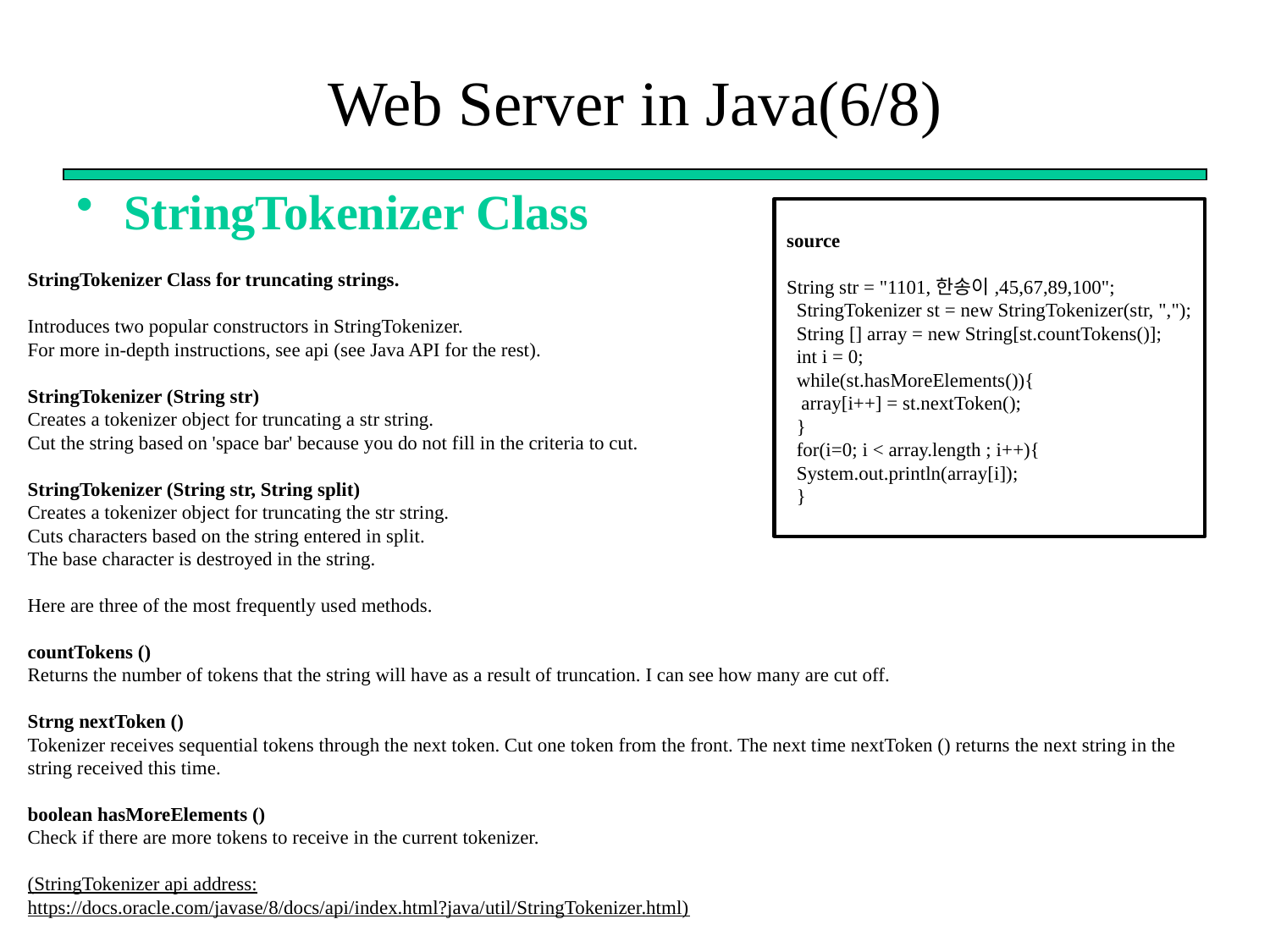

# Web Server in Java(6/8)
StringTokenizer Class

source

String str = "1101,한송이,45,67,89,100";
  StringTokenizer st = new StringTokenizer(str, ",");
  String [] array = new String[st.countTokens()];
  int i = 0;
  while(st.hasMoreElements()){
   array[i++] = st.nextToken();
  }
  for(i=0; i < array.length ; i++){
  System.out.println(array[i]);
  }

StringTokenizer Class for truncating strings.

Introduces two popular constructors in StringTokenizer.
For more in-depth instructions, see api (see Java API for the rest).

StringTokenizer (String str)
Creates a tokenizer object for truncating a str string.
Cut the string based on 'space bar' because you do not fill in the criteria to cut.

StringTokenizer (String str, String split)
Creates a tokenizer object for truncating the str string.
Cuts characters based on the string entered in split.
The base character is destroyed in the string.

Here are three of the most frequently used methods.

countTokens ()
Returns the number of tokens that the string will have as a result of truncation. I can see how many are cut off.

Strng nextToken ()
Tokenizer receives sequential tokens through the next token. Cut one token from the front. The next time nextToken () returns the next string in the string received this time.

boolean hasMoreElements ()
Check if there are more tokens to receive in the current tokenizer.

(StringTokenizer api address:
https://docs.oracle.com/javase/8/docs/api/index.html?java/util/StringTokenizer.html)